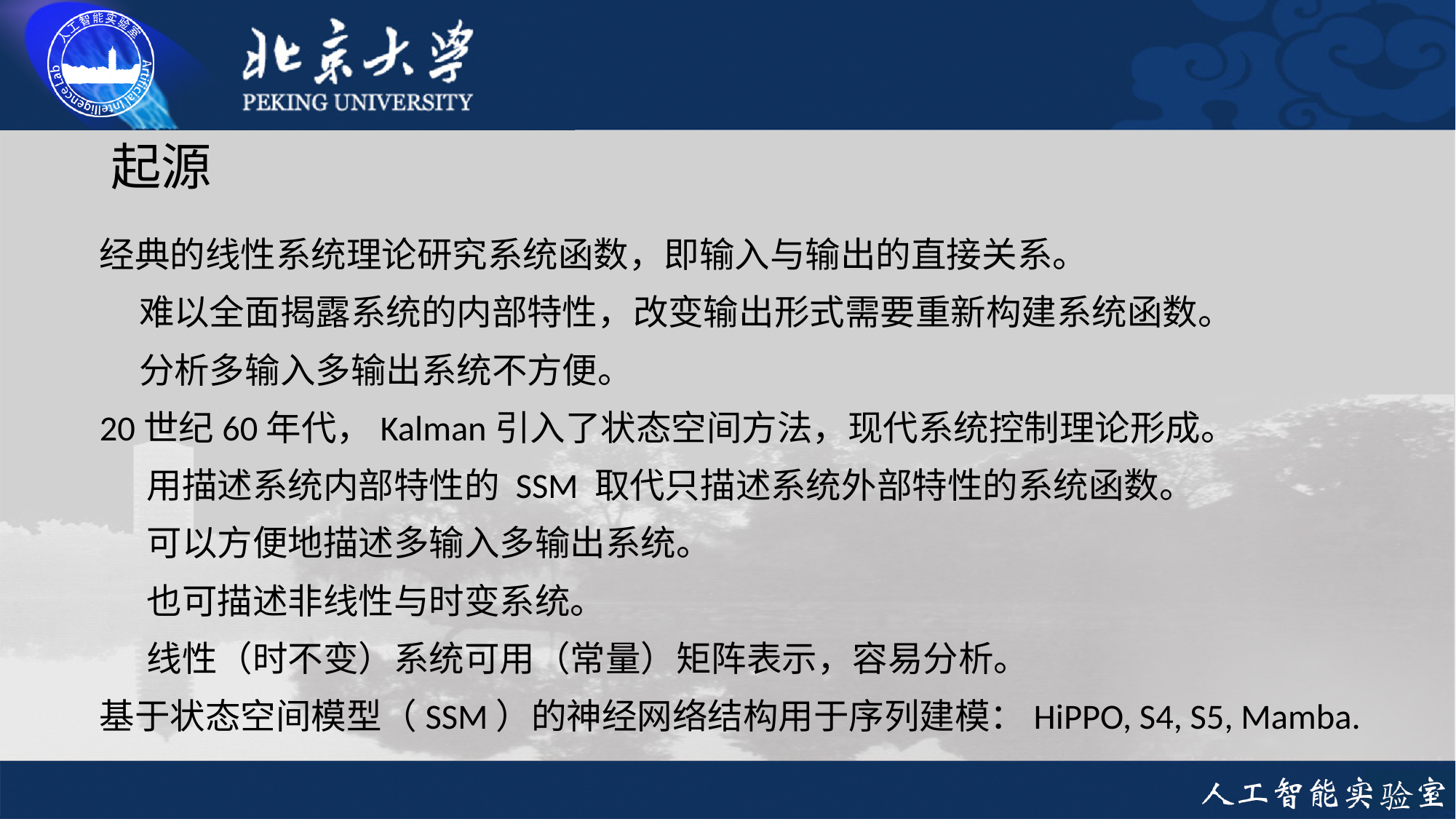

# 起源
经典的线性系统理论研究系统函数，即输入与输出的直接关系。
    难以全面揭露系统的内部特性，改变输出形式需要重新构建系统函数。
    分析多输入多输出系统不方便。
20世纪60年代，Kalman引入了状态空间方法，现代系统控制理论形成。
     用描述系统内部特性的 SSM 取代只描述系统外部特性的系统函数。
     可以方便地描述多输入多输出系统。
     也可描述非线性与时变系统。
     线性（时不变）系统可用（常量）矩阵表示，容易分析。
基于状态空间模型（SSM）的神经网络结构用于序列建模：HiPPO, S4, S5, Mamba.